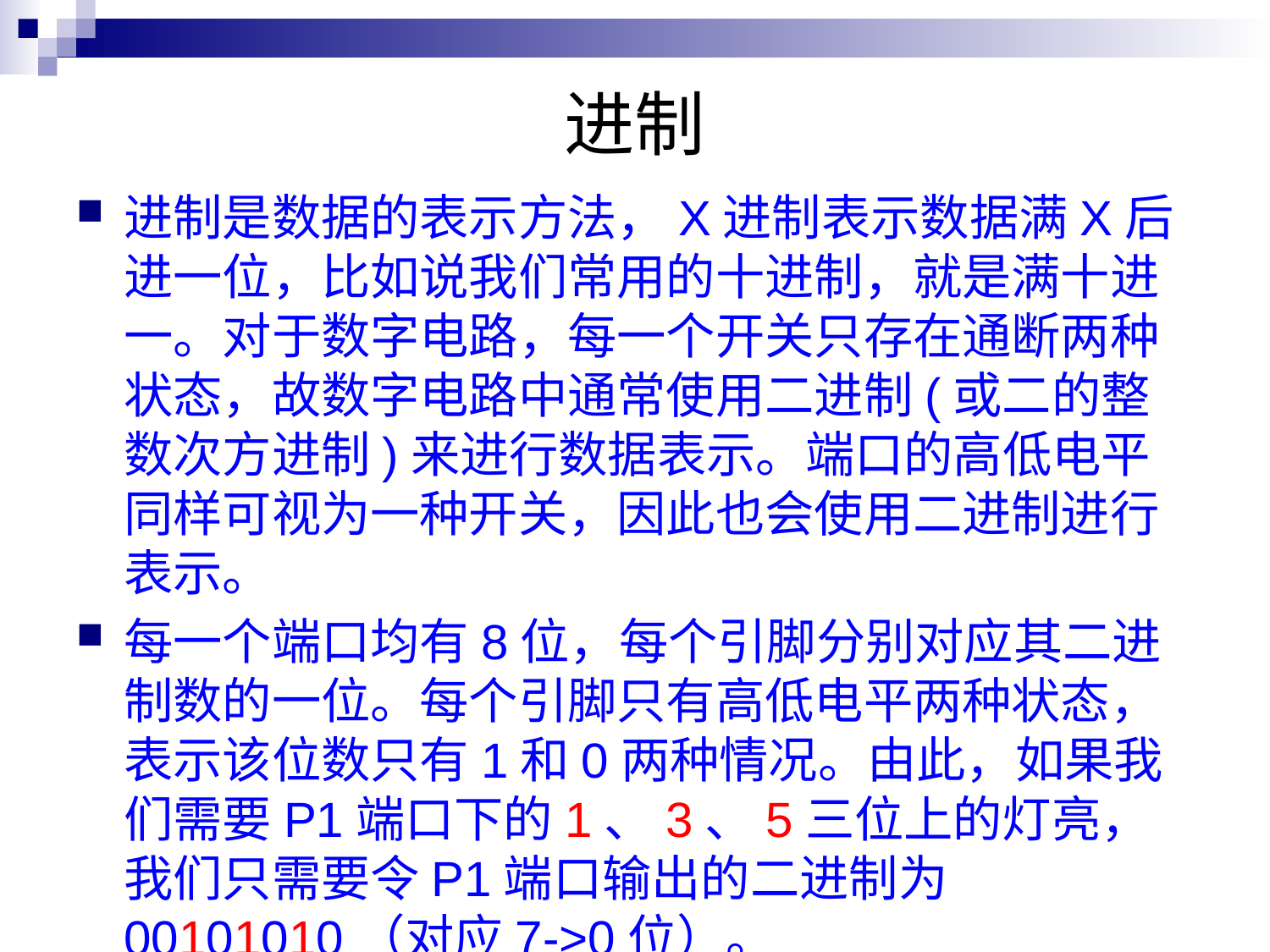

# 进制
进制是数据的表示方法，X进制表示数据满X后进一位，比如说我们常用的十进制，就是满十进一。对于数字电路，每一个开关只存在通断两种状态，故数字电路中通常使用二进制(或二的整数次方进制)来进行数据表示。端口的高低电平同样可视为一种开关，因此也会使用二进制进行表示。
每一个端口均有8位，每个引脚分别对应其二进制数的一位。每个引脚只有高低电平两种状态，表示该位数只有1和0两种情况。由此，如果我们需要P1端口下的1、3、5三位上的灯亮，我们只需要令P1端口输出的二进制为00101010（对应7->0位）。